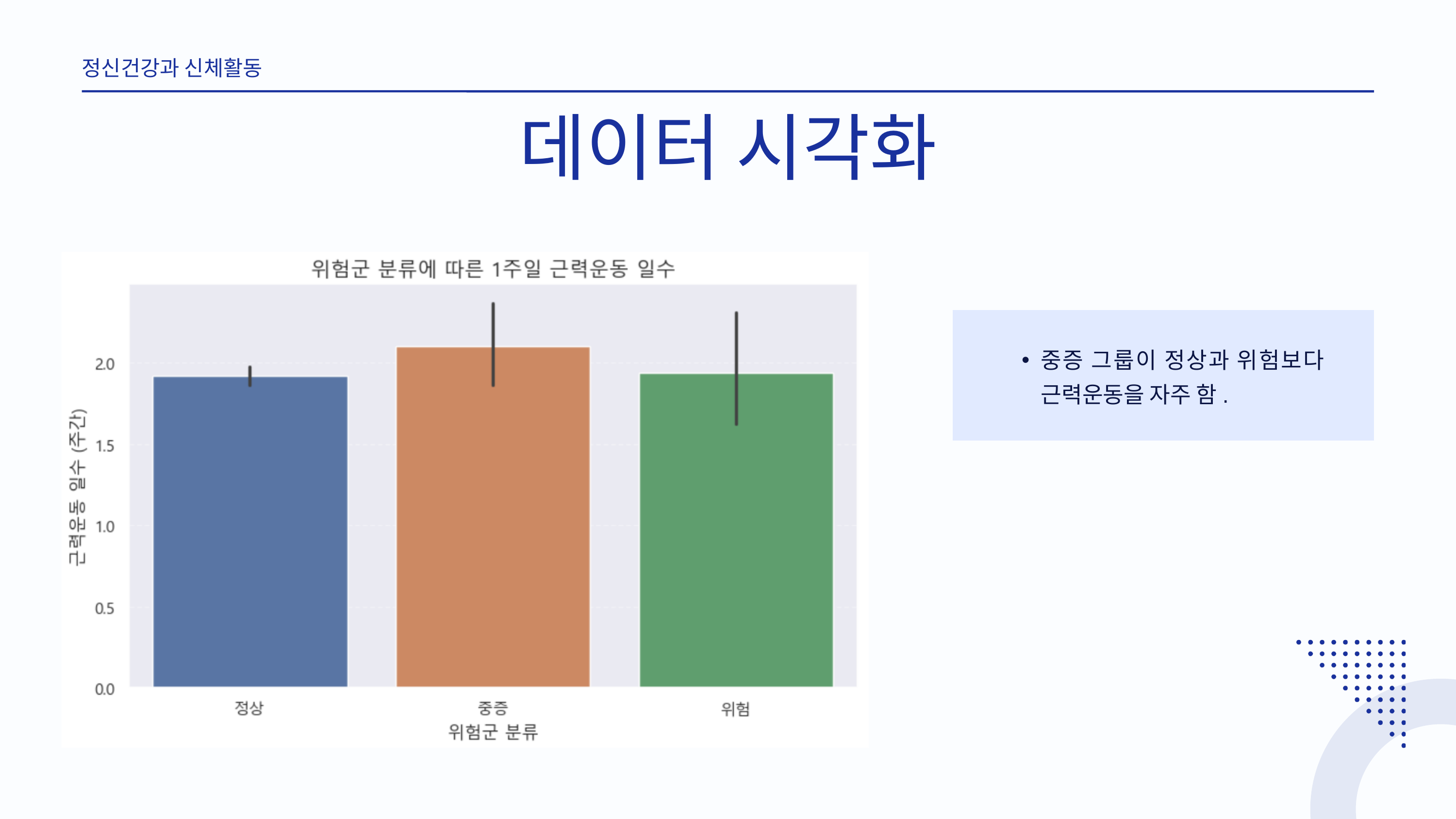

정신건강과 신체활동

데이터 시각화

중증 그룹이 정상과 위험보다 근력운동을 자주 함.